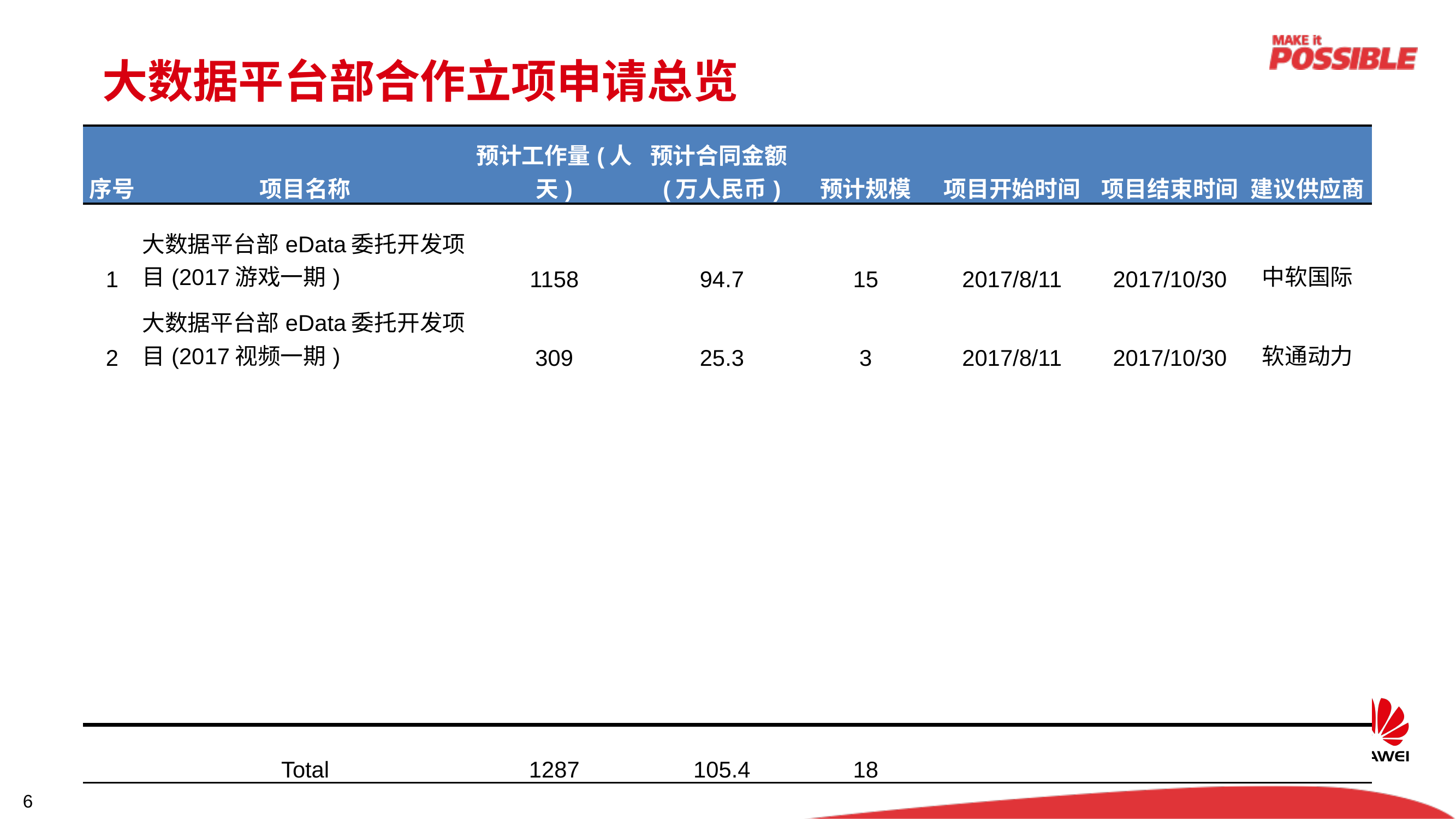

大数据平台部合作立项申请总览
| 序号 | 项目名称 | 预计工作量(人天) | 预计合同金额(万人民币) | 预计规模 | 项目开始时间 | 项目结束时间 | 建议供应商 |
| --- | --- | --- | --- | --- | --- | --- | --- |
| 1 | 大数据平台部eData委托开发项目(2017游戏一期) | 1158 | 94.7 | 15 | 2017/8/11 | 2017/10/30 | 中软国际 |
| 2 | 大数据平台部eData委托开发项目(2017视频一期) | 309 | 25.3 | 3 | 2017/8/11 | 2017/10/30 | 软通动力 |
|  |  |  |  |  |  |  |  |
|  |  |  |  |  |  |  |  |
|  |  |  |  |  |  |  |  |
|  |  |  |  |  |  |  |  |
|  |  |  |  |  |  |  |  |
|  | Total | 1287 | 105.4 | 18 |  |  |  |